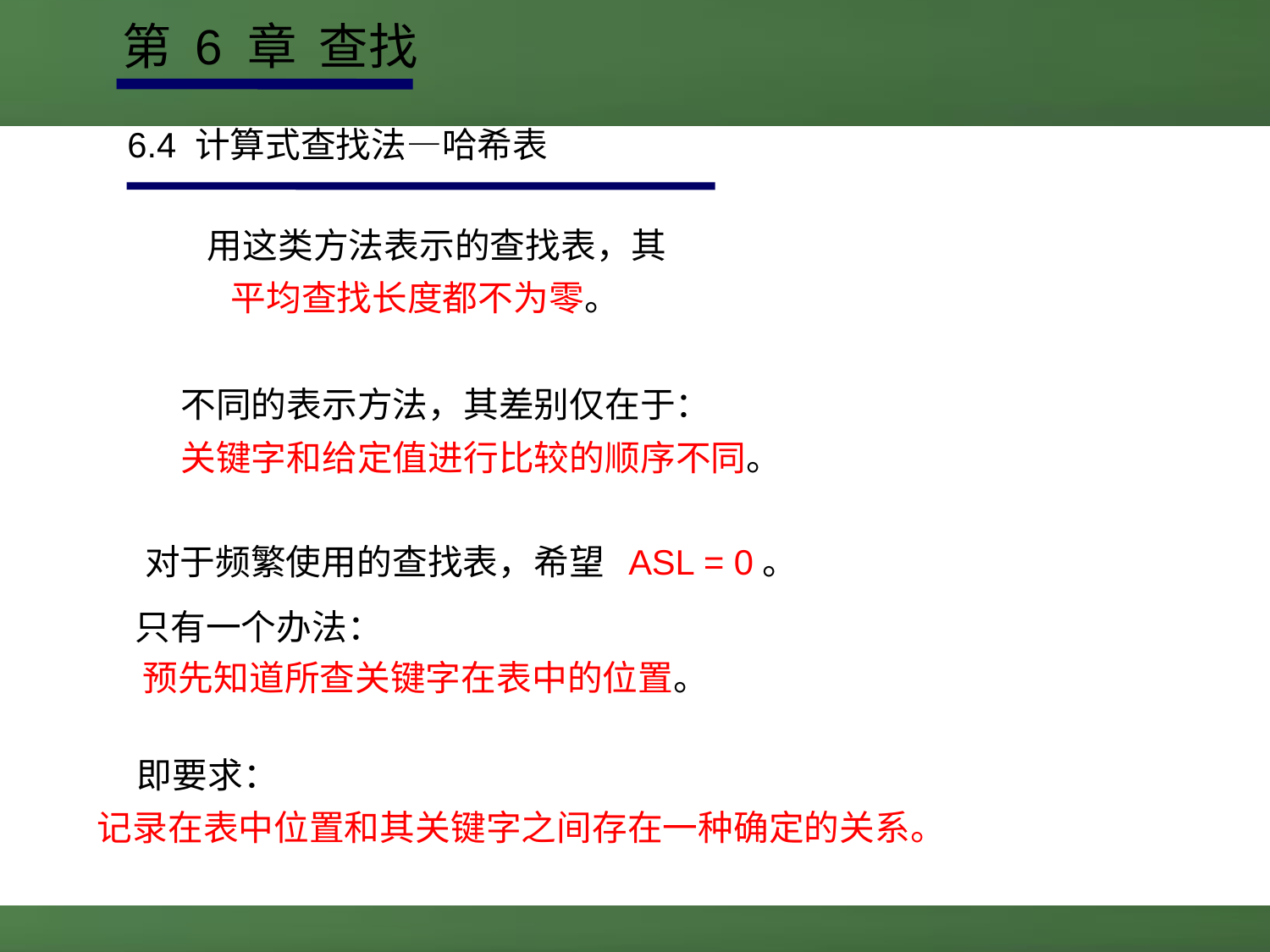

第 6 章  查找

6.4 计算式查找法—哈希表

    用这类方法表示的查找表，其
       平均查找长度都不为零。
       不同的表示方法，其差别仅在于：
       关键字和给定值进行比较的顺序不同。
     对于频繁使用的查找表，希望  ASL = 0。
     只有一个办法：
      预先知道所查关键字在表中的位置。
    即要求：
记录在表中位置和其关键字之间存在一种确定的关系。